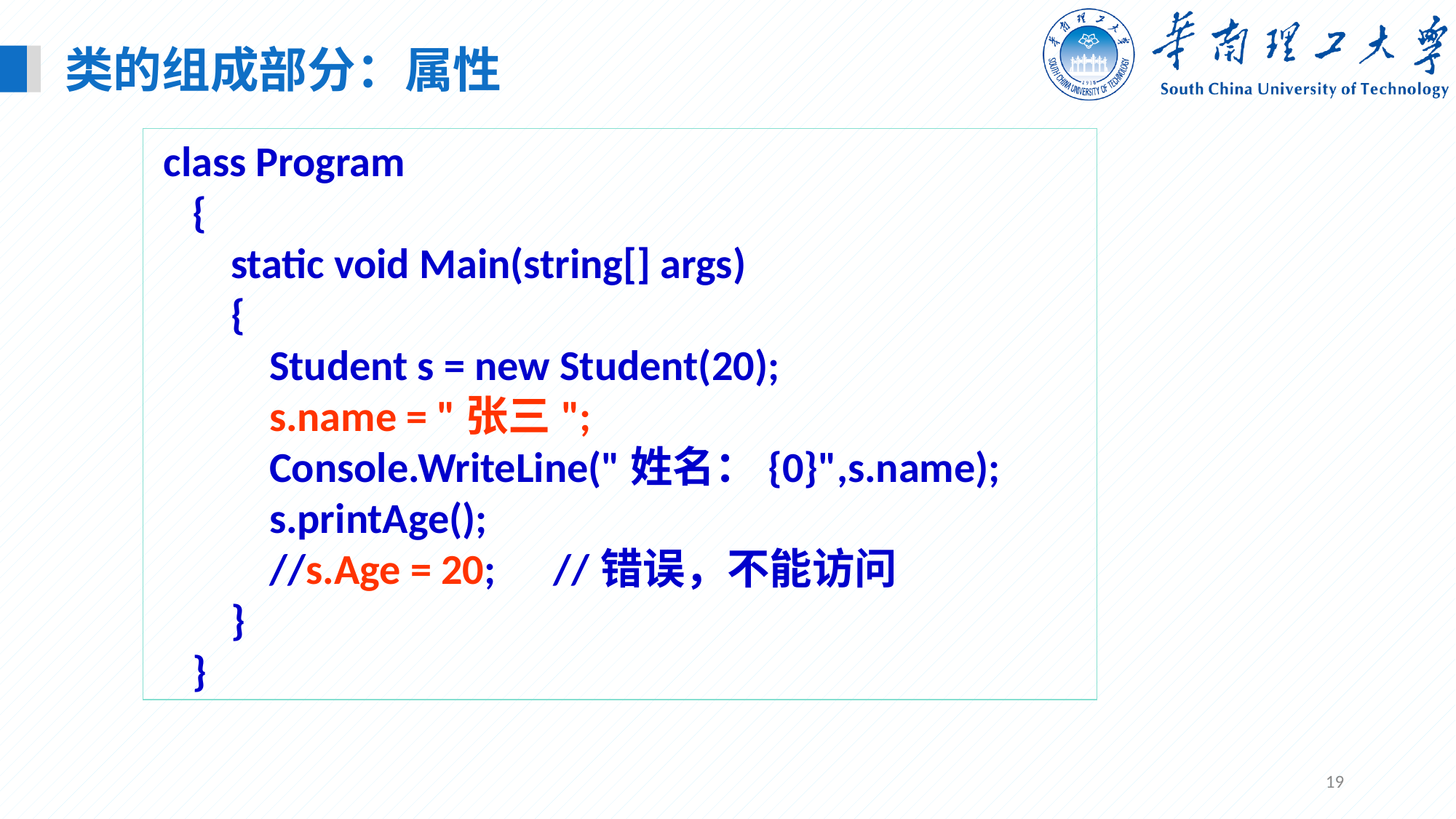

类的组成部分：属性
 class Program
    {
        static void Main(string[] args)
        {
            Student s = new Student(20);
            s.name = "张三";
            Console.WriteLine("姓名：{0}",s.name);
            s.printAge();
            //s.Age = 20;      //错误，不能访问
        }
    }
19